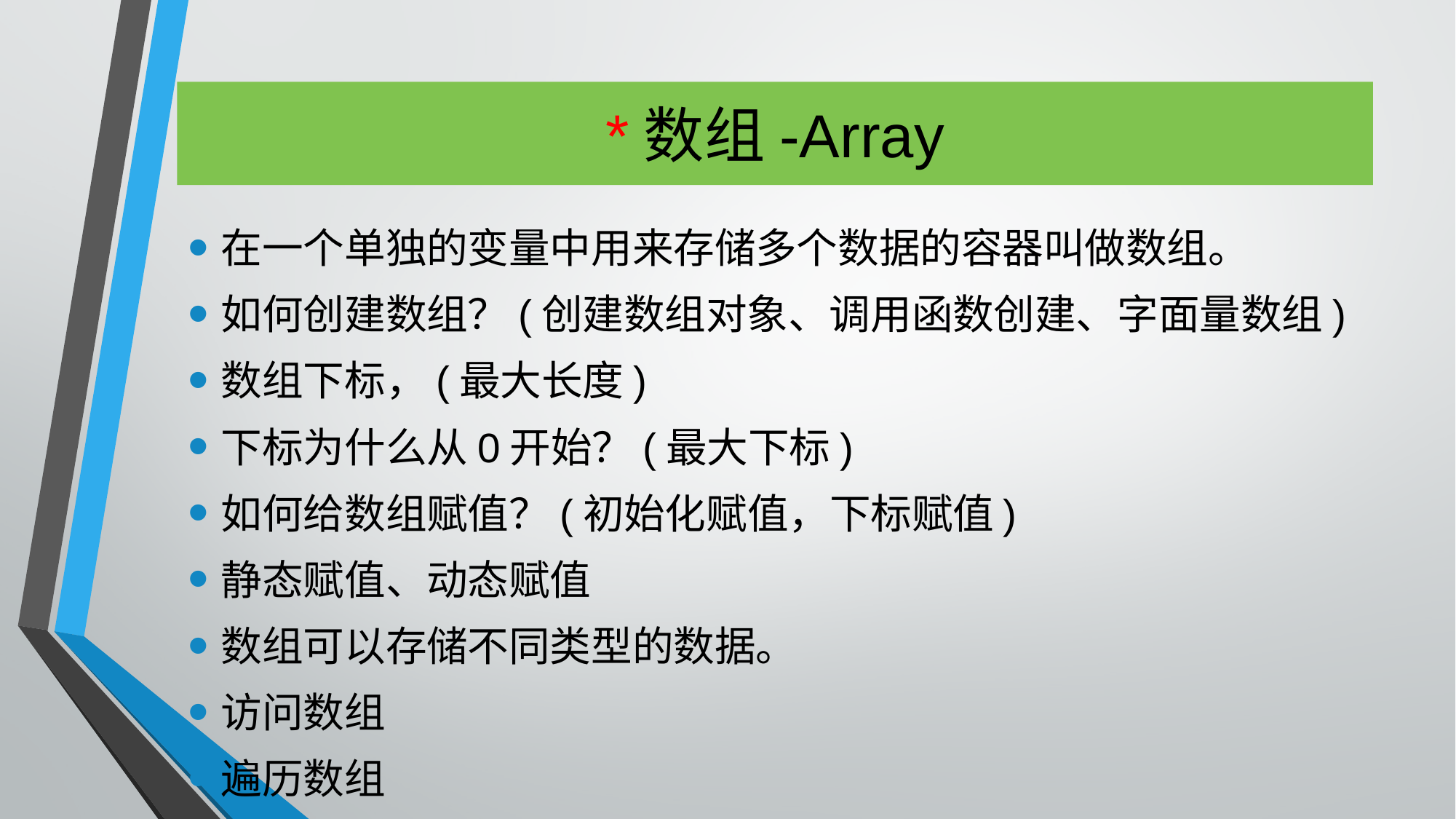

# *数组-Array
在一个单独的变量中用来存储多个数据的容器叫做数组。
如何创建数组？(创建数组对象、调用函数创建、字面量数组)
数组下标，(最大长度)
下标为什么从0开始？(最大下标)
如何给数组赋值？(初始化赋值，下标赋值)
静态赋值、动态赋值
数组可以存储不同类型的数据。
访问数组
遍历数组